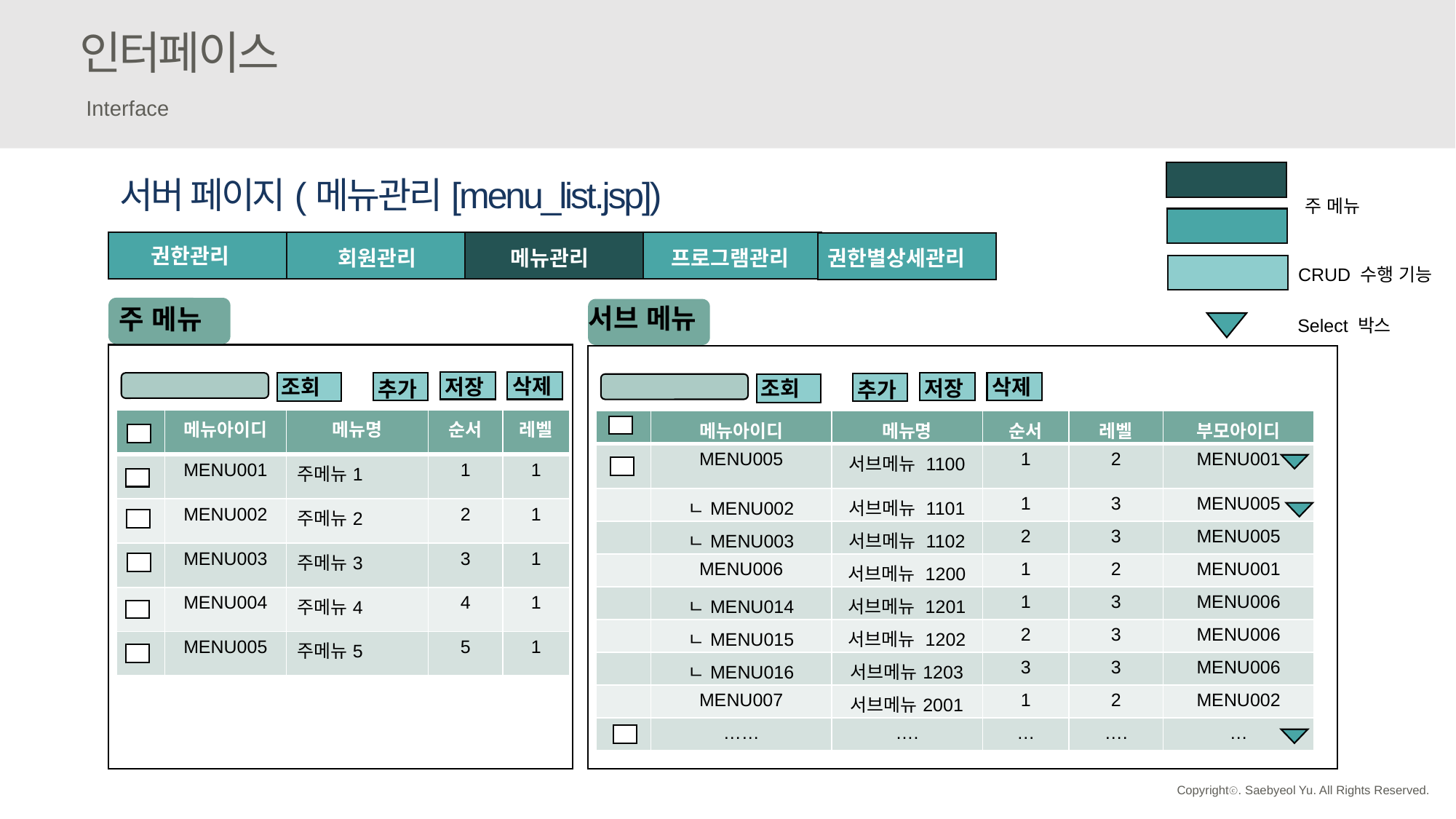

인터페이스
Interface

서버 페이지(메뉴관리[menu_list.jsp])
주 메뉴

권한관리
회원관리
권한별상세관리
메뉴관리
프로그램관리

CRUD 수행 기능
서브 메뉴
주 메뉴

Select 박스

삭제
저장
삭제
조회
저장
조회
추가
추가

|  | 메뉴아이디 | 메뉴명 | 순서 | 레벨 |
| --- | --- | --- | --- | --- |
|  | MENU001 | 주메뉴1 | 1 | 1 |
|  | MENU002 | 주메뉴2 | 2 | 1 |
|  | MENU003 | 주메뉴3 | 3 | 1 |
|  | MENU004 | 주메뉴4 | 4 | 1 |
|  | MENU005 | 주메뉴5 | 5 | 1 |
|  | 메뉴아이디 | 메뉴명 | 순서 | 레벨 | 부모아이디 |
| --- | --- | --- | --- | --- | --- |
|  | MENU005 | 서브메뉴 1100 | 1 | 2 | MENU001 |
|  | ㄴMENU002 | 서브메뉴 1101 | 1 | 3 | MENU005 |
|  | ㄴMENU003 | 서브메뉴 1102 | 2 | 3 | MENU005 |
|  | MENU006 | 서브메뉴 1200 | 1 | 2 | MENU001 |
|  | ㄴMENU014 | 서브메뉴 1201 | 1 | 3 | MENU006 |
|  | ㄴMENU015 | 서브메뉴 1202 | 2 | 3 | MENU006 |
|  | ㄴMENU016 | 서브메뉴1203 | 3 | 3 | MENU006 |
|  | MENU007 | 서브메뉴2001 | 1 | 2 | MENU002 |
|  | …… | …. | … | …. | … |